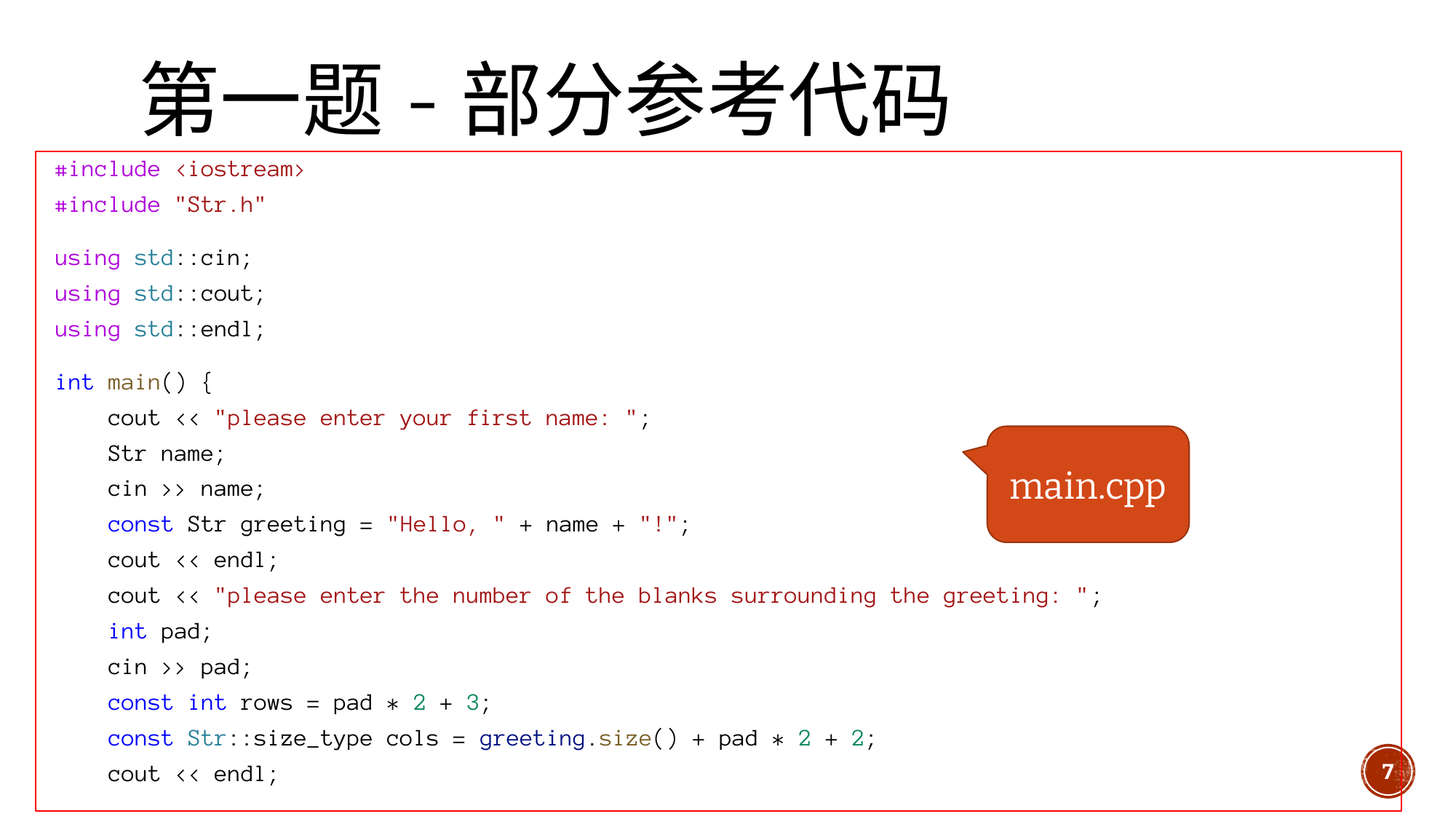

# 第一题-部分参考代码

#include <iostream>
#include "Str.h"
using std::cin;
using std::cout;
using std::endl;
int main() {
    cout << "please enter your first name: ";
    Str name;
    cin >> name;
    const Str greeting = "Hello, " + name + "!";
    cout << endl;
    cout << "please enter the number of the blanks surrounding the greeting: ";
    int pad;
    cin >> pad;
    const int rows = pad * 2 + 3;
    const Str::size_type cols = greeting.size() + pad * 2 + 2;
    cout << endl;

main.cpp
7